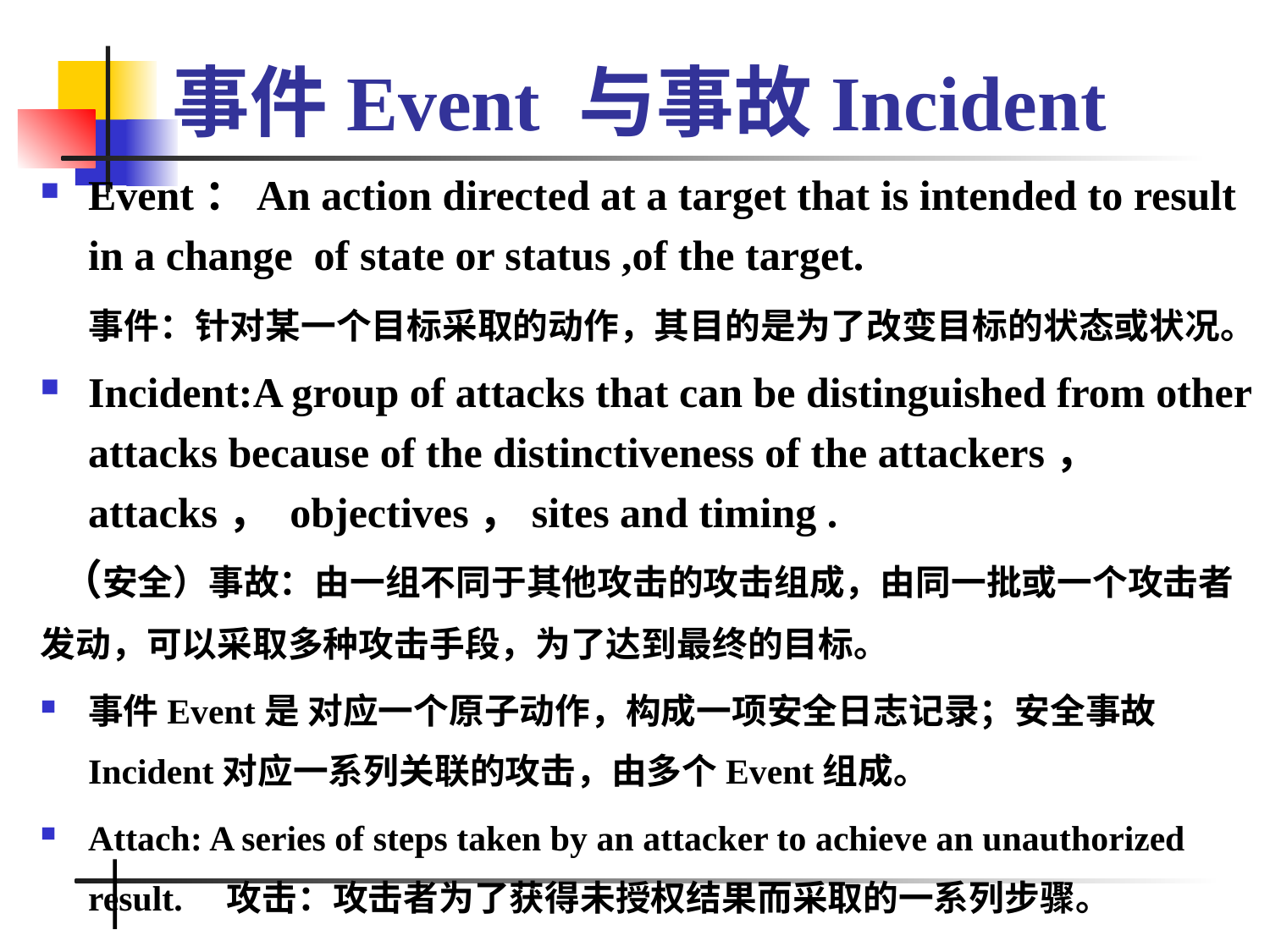

# 事件Event 与事故Incident
Event：An action directed at a target that is intended to result in a change  of state or status ,of the target.
    事件：针对某一个目标采取的动作，其目的是为了改变目标的状态或状况。
Incident:A group of attacks that can be distinguished from other attacks because of the distinctiveness of the attackers， attacks， objectives，sites and timing .
 （安全）事故：由一组不同于其他攻击的攻击组成，由同一批或一个攻击者发动，可以采取多种攻击手段，为了达到最终的目标。
事件Event是 对应一个原子动作，构成一项安全日志记录；安全事故Incident对应一系列关联的攻击，由多个Event组成。
Attach: A series of steps taken by an attacker to achieve an unauthorized result.    攻击：攻击者为了获得未授权结果而采取的一系列步骤。